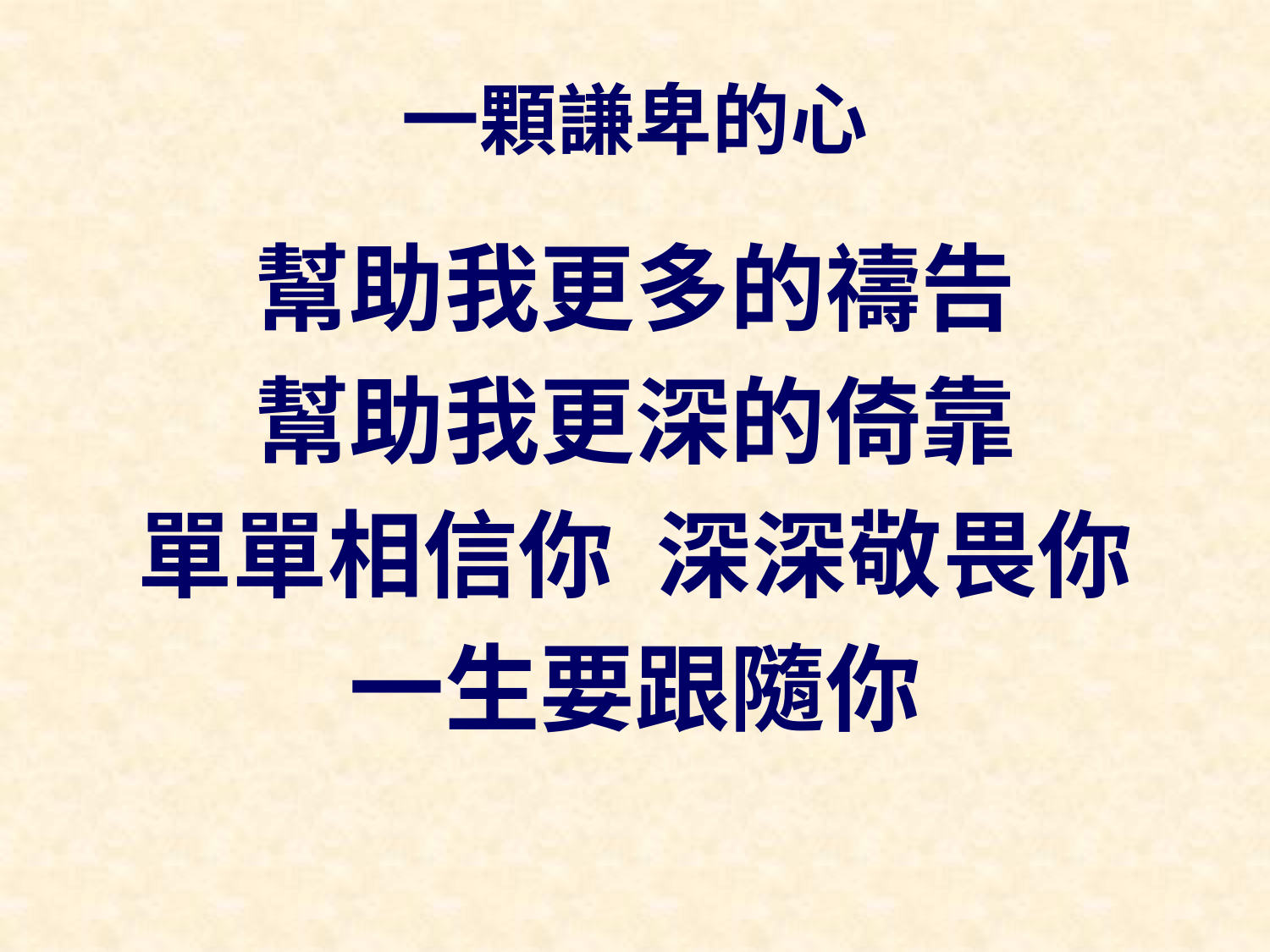

# 一顆謙卑的心
幫助我更多的禱告
幫助我更深的倚靠
單單相信你  深深敬畏你
一生要跟隨你